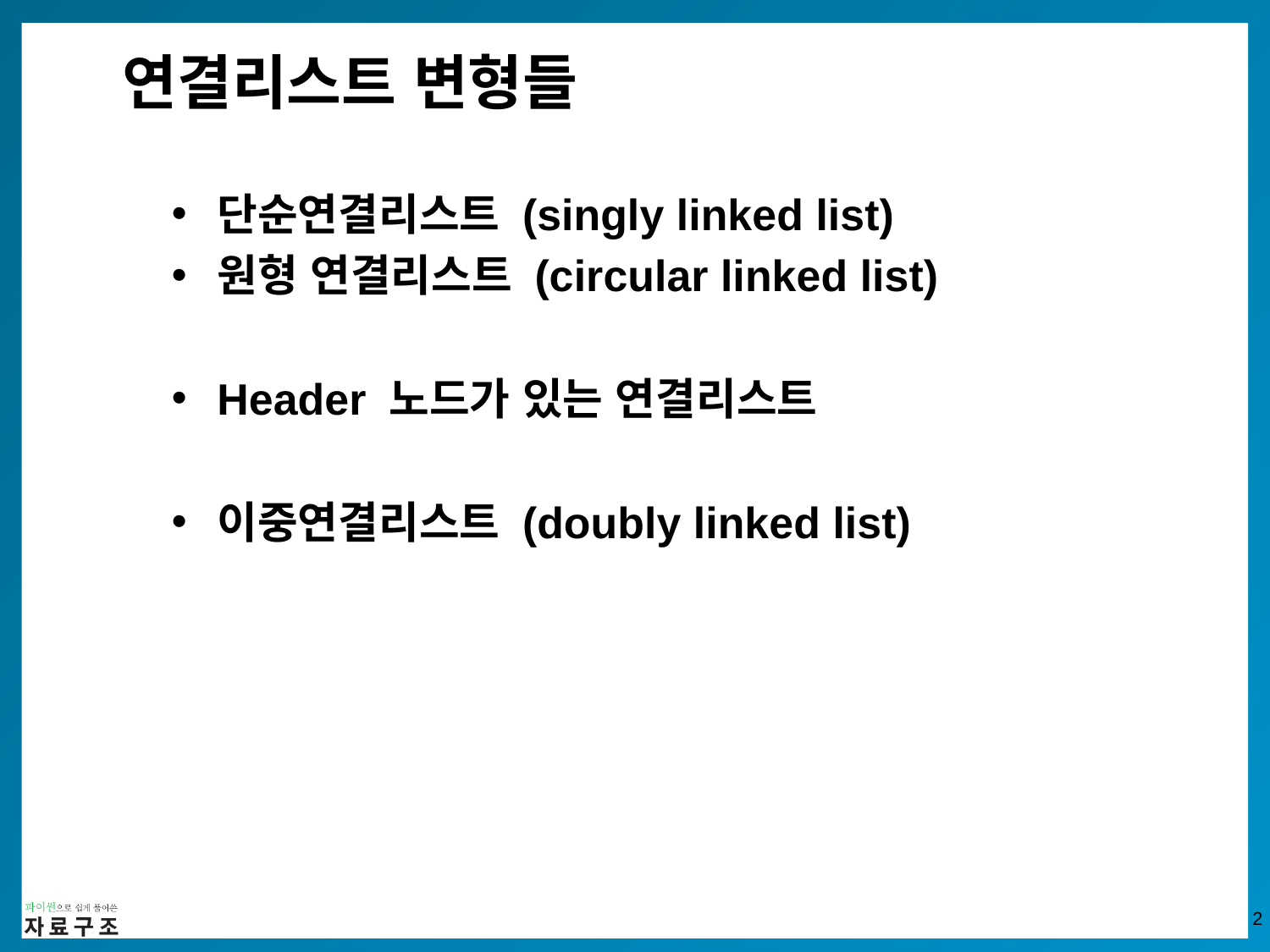

# 연결리스트 변형들
단순연결리스트 (singly linked list)
원형 연결리스트 (circular linked list)

Header 노드가 있는 연결리스트

이중연결리스트 (doubly linked list)